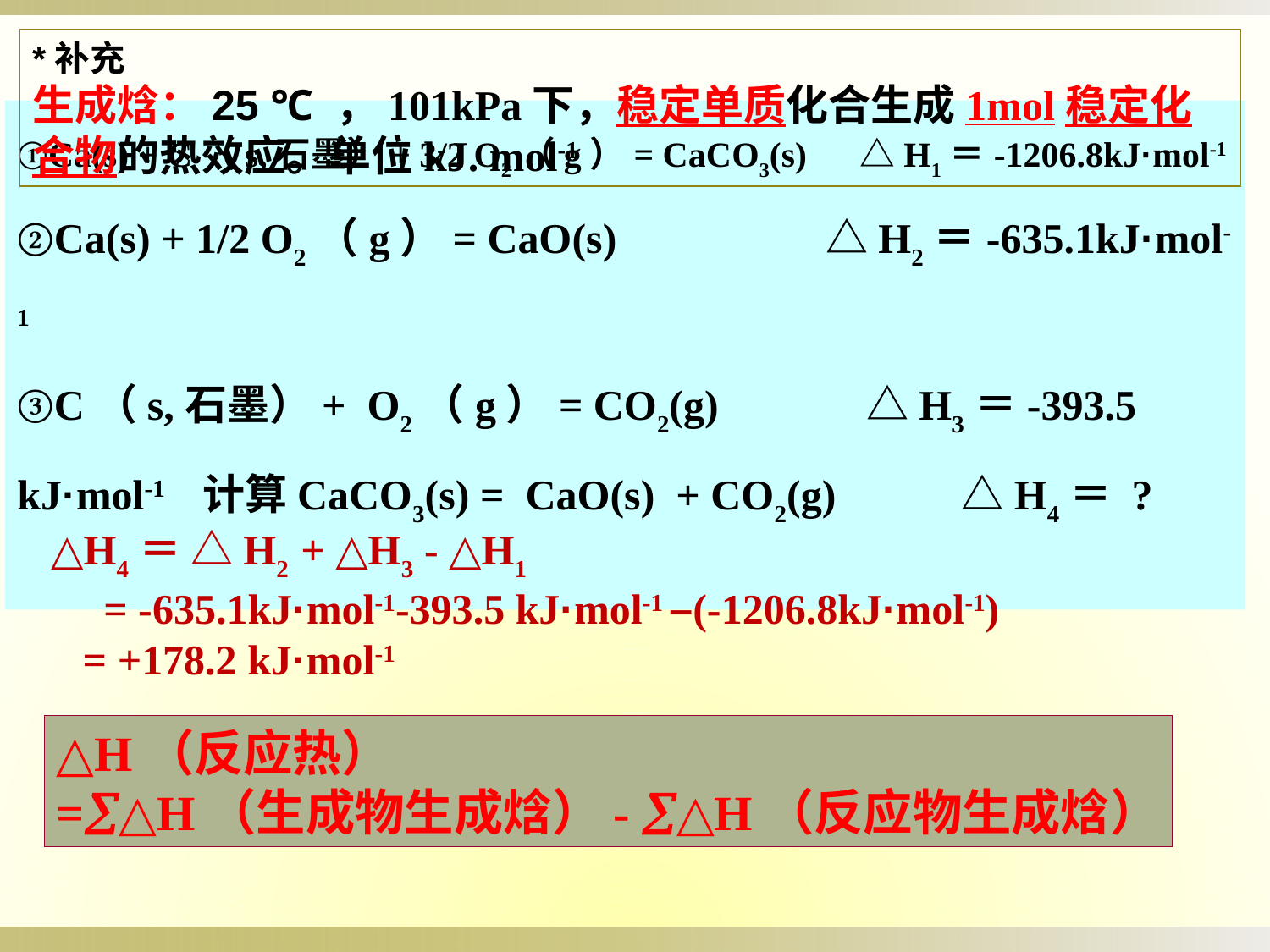

*补充
生成焓：25 ℃ ，101kPa下，稳定单质化合生成1mol稳定化合物的热效应。单位kJ. mol-1
①Ca(s) + C（s,石墨）+ 3/2 O2（g）= CaCO3(s) 　△H1＝-1206.8kJ·mol-1
②Ca(s) + 1/2 O2（g）= CaO(s) 　　　　  △H2＝-635.1kJ·mol-1
③C（s,石墨）+  O2（g）= CO2(g) 　　　△H3＝-393.5 kJ·mol-1   计算CaCO3(s) =  CaO(s)  + CO2(g)  　　 △H4＝ ?
△H4＝ △H2  + △H3 - △H1
　= -635.1kJ·mol-1-393.5 kJ·mol-1 –(-1206.8kJ·mol-1)
   = +178.2 kJ·mol-1
△H（反应热）
=∑△H（生成物生成焓）- ∑△H（反应物生成焓）